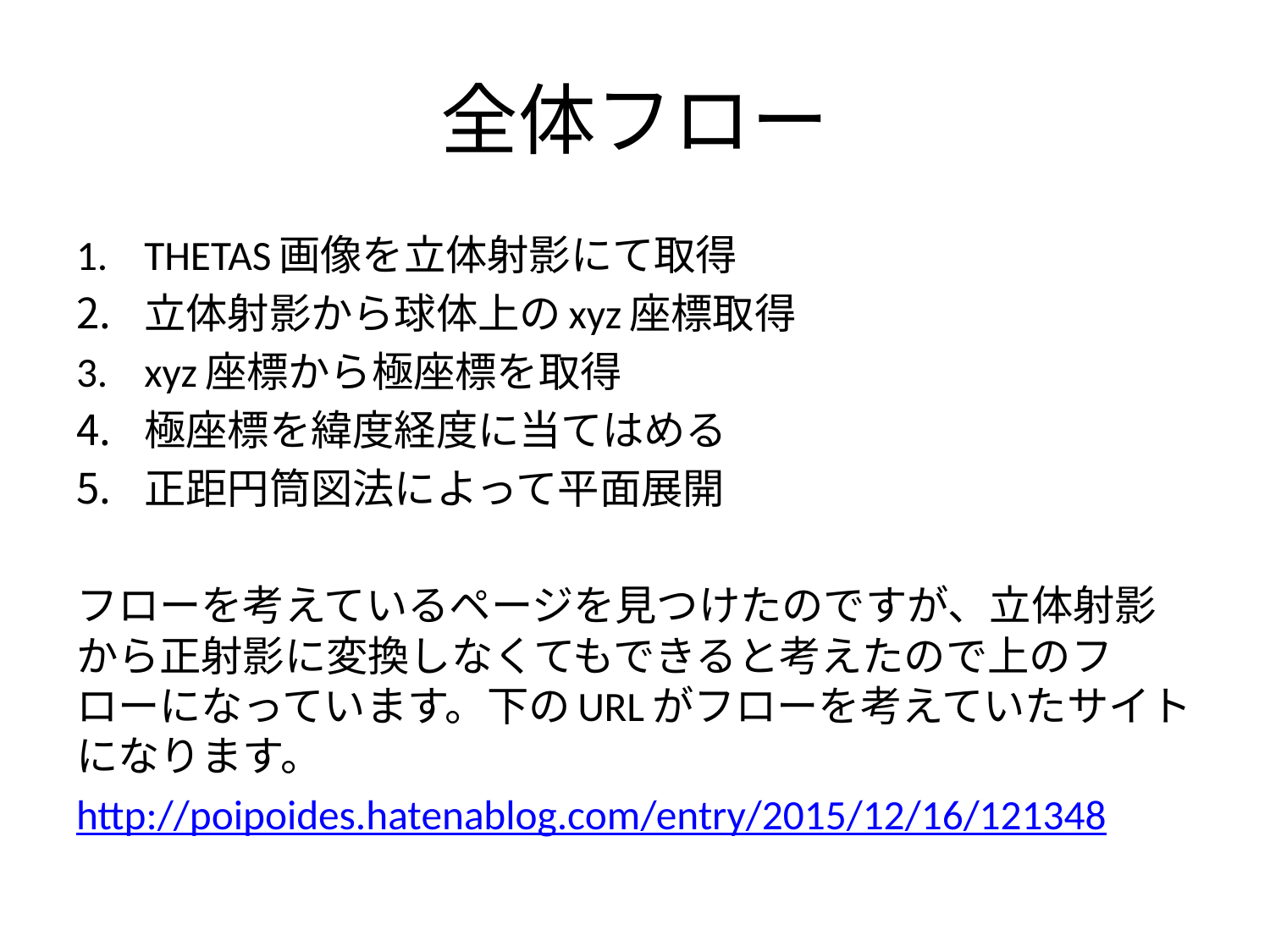

# 全体フロー
THETAS画像を立体射影にて取得
立体射影から球体上のxyz座標取得
xyz座標から極座標を取得
極座標を緯度経度に当てはめる
正距円筒図法によって平面展開

フローを考えているページを見つけたのですが、立体射影から正射影に変換しなくてもできると考えたので上のフローになっています。下のURLがフローを考えていたサイトになります。
http://poipoides.hatenablog.com/entry/2015/12/16/121348